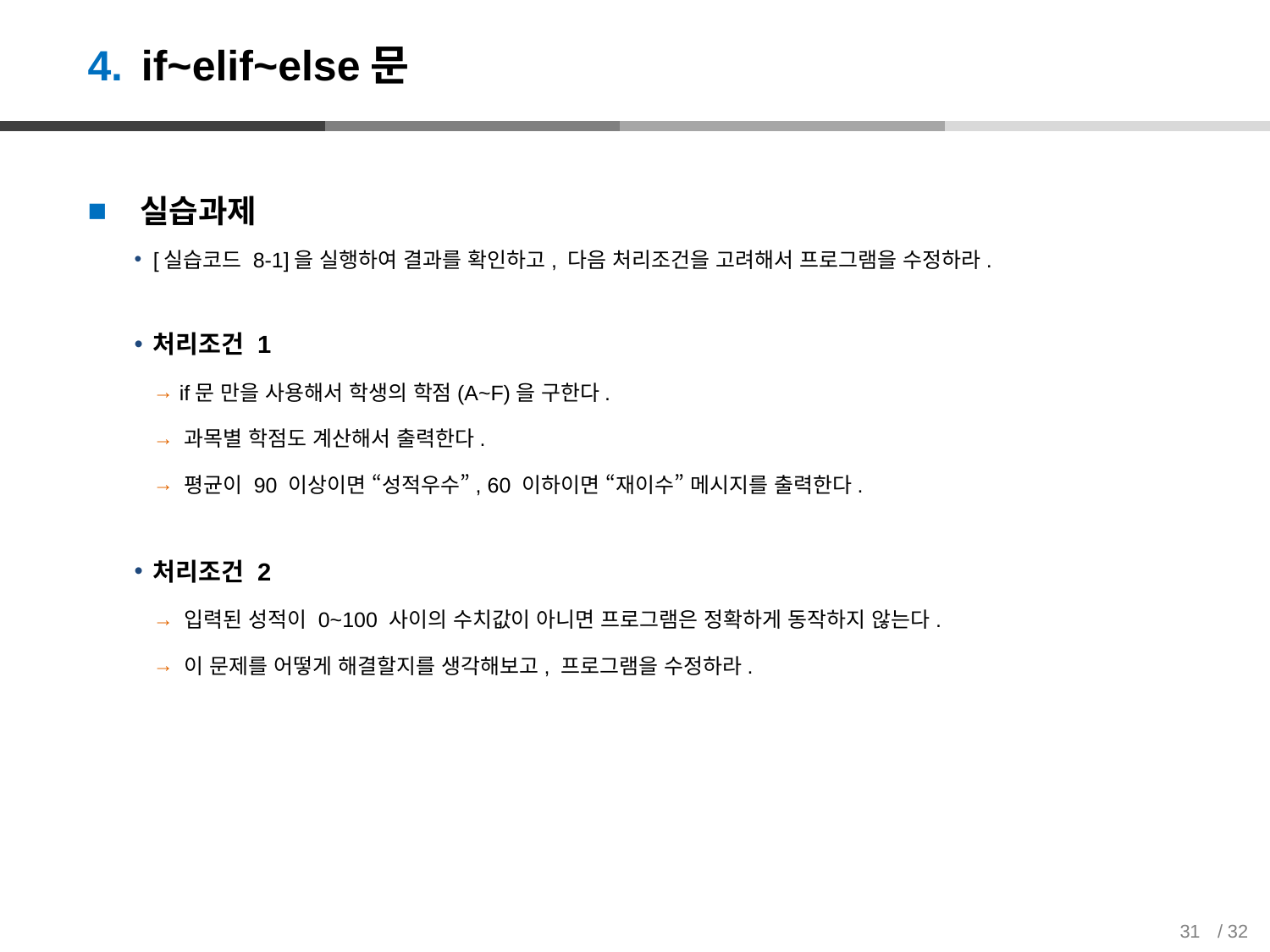

# if~elif~else문
 실습과제
[실습코드 8-1]을 실행하여 결과를 확인하고, 다음 처리조건을 고려해서 프로그램을 수정하라.

처리조건 1
 if문 만을 사용해서 학생의 학점(A~F)을 구한다.
 과목별 학점도 계산해서 출력한다.
 평균이 90 이상이면 “성적우수”, 60 이하이면 “재이수” 메시지를 출력한다.

처리조건 2
 입력된 성적이 0~100 사이의 수치값이 아니면 프로그램은 정확하게 동작하지 않는다.
 이 문제를 어떻게 해결할지를 생각해보고, 프로그램을 수정하라.